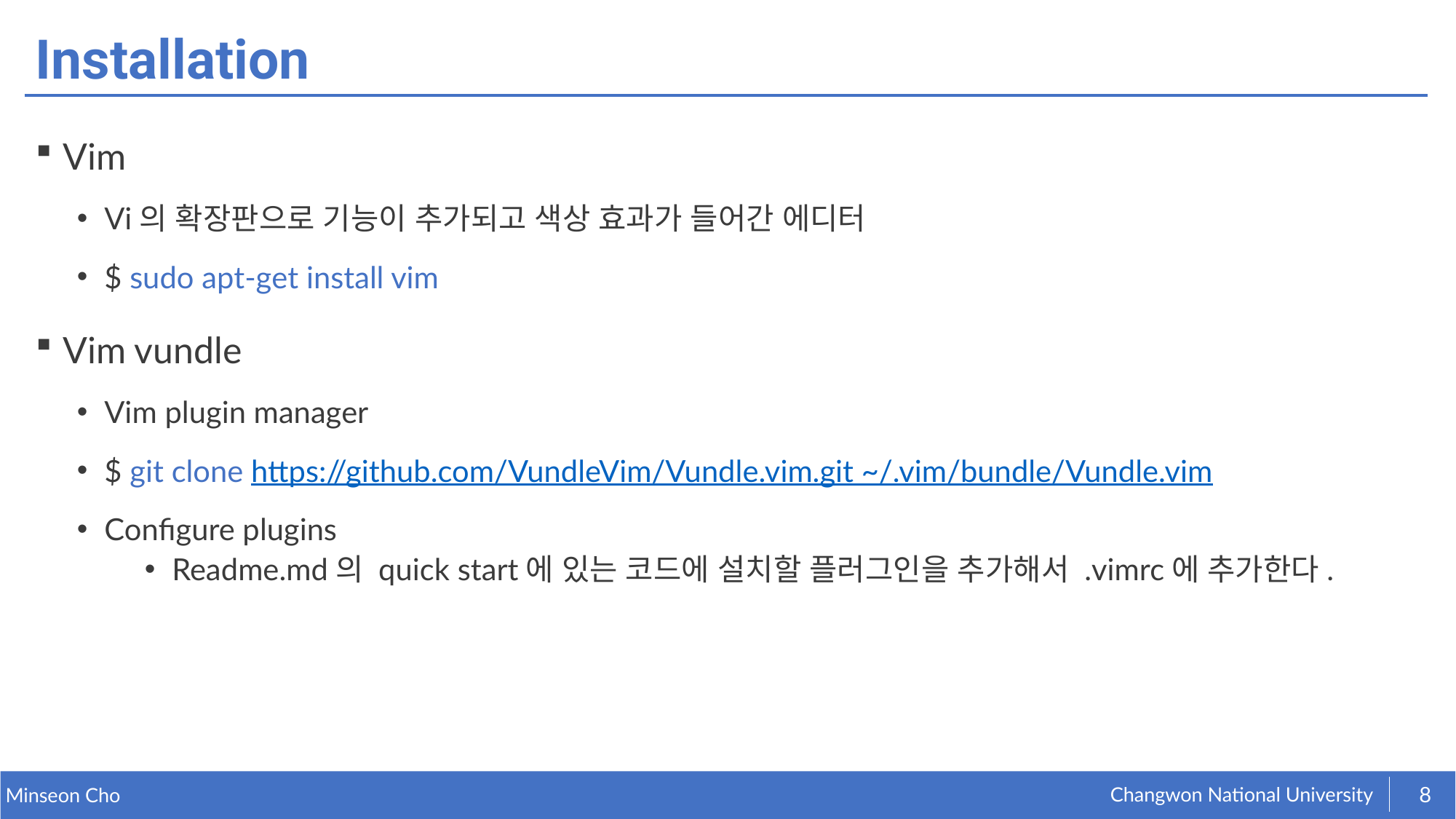

# Installation
Vim
Vi의 확장판으로 기능이 추가되고 색상 효과가 들어간 에디터
$ sudo apt-get install vim
Vim vundle
Vim plugin manager
$ git clone https://github.com/VundleVim/Vundle.vim.git ~/.vim/bundle/Vundle.vim
Configure plugins
Readme.md의 quick start에 있는 코드에 설치할 플러그인을 추가해서 .vimrc에 추가한다.

8